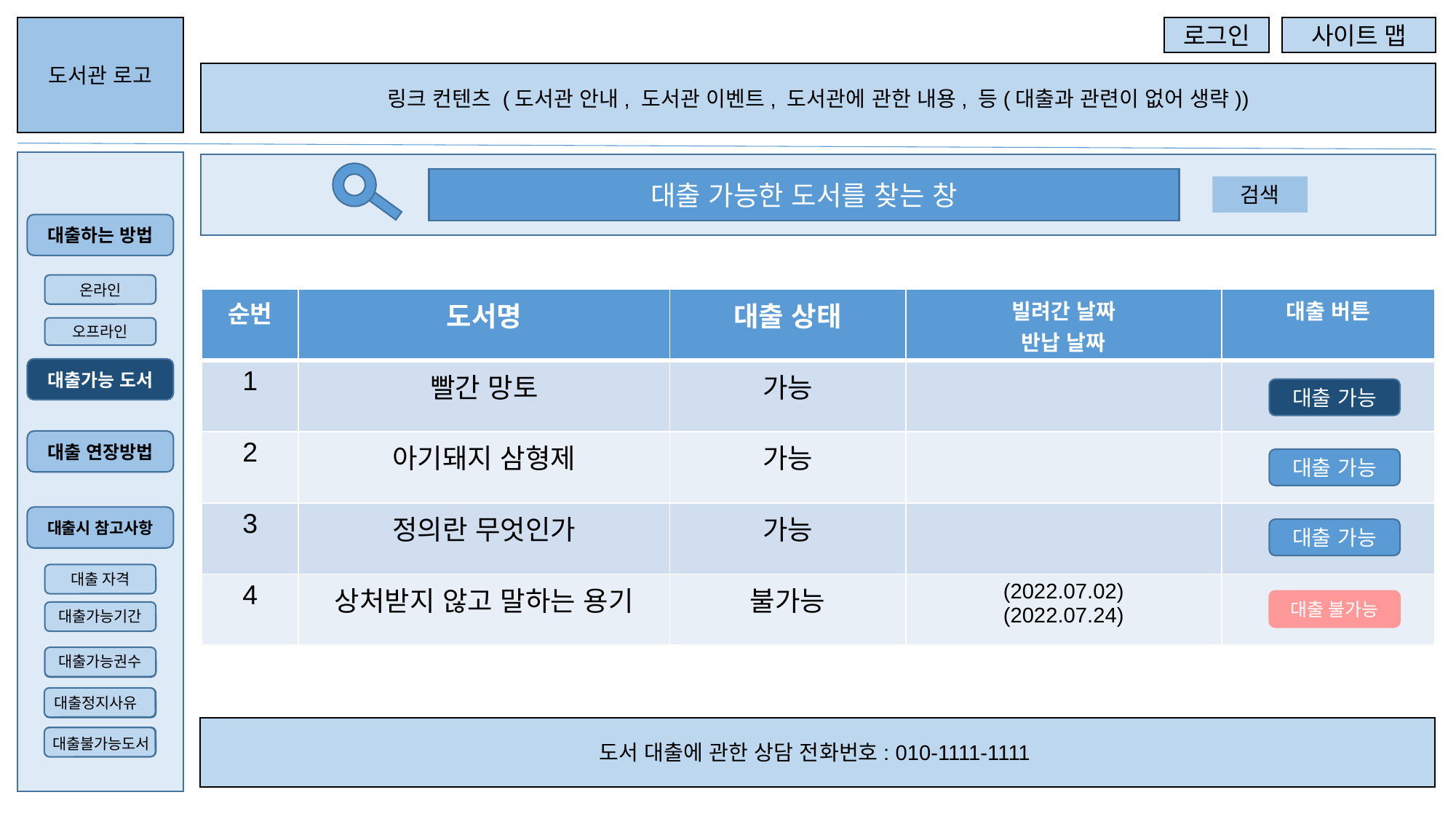

도서관 로고
로그인
사이트 맵
링크 컨텐츠 (도서관 안내, 도서관 이벤트, 도서관에 관한 내용, 등(대출과 관련이 없어 생략))

대출 가능한 도서를 찾는 창
검색

대출하는 방법
온라인
| 순번 | 도서명 | 대출 상태 | 빌려간 날짜 반납 날짜 | 대출 버튼 |
| --- | --- | --- | --- | --- |
| 1 | 빨간 망토 | 가능 |  |  |
| 2 | 아기돼지 삼형제 | 가능 |  |  |
| 3 | 정의란 무엇인가 | 가능 |  |  |
| 4 | 상처받지 않고 말하는 용기 | 불가능 | (2022.07.02) (2022.07.24) |  |
오프라인
대출가능 도서
대출 가능
대출 연장방법
대출 가능
대출시 참고사항
대출 가능
대출 자격
대출 불가능
대출가능기간

대출가능권수

대출정지사유
도서 대출에 관한 상담 전화번호: 010-1111-1111

대출불가능도서